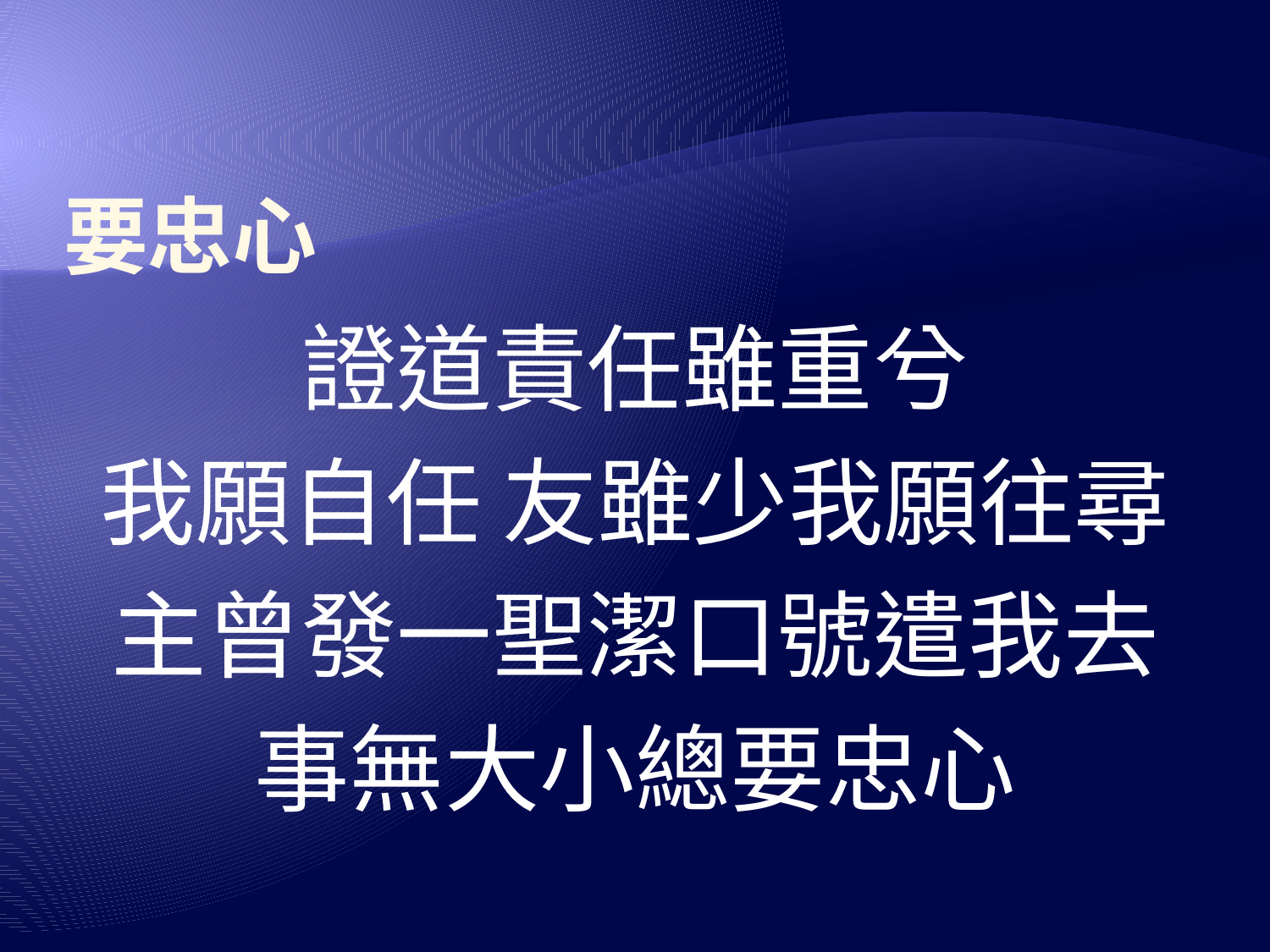

# 要忠心
證道責任雖重兮
我願自任 友雖少我願往尋
主曾發一聖潔口號遣我去
事無大小總要忠心